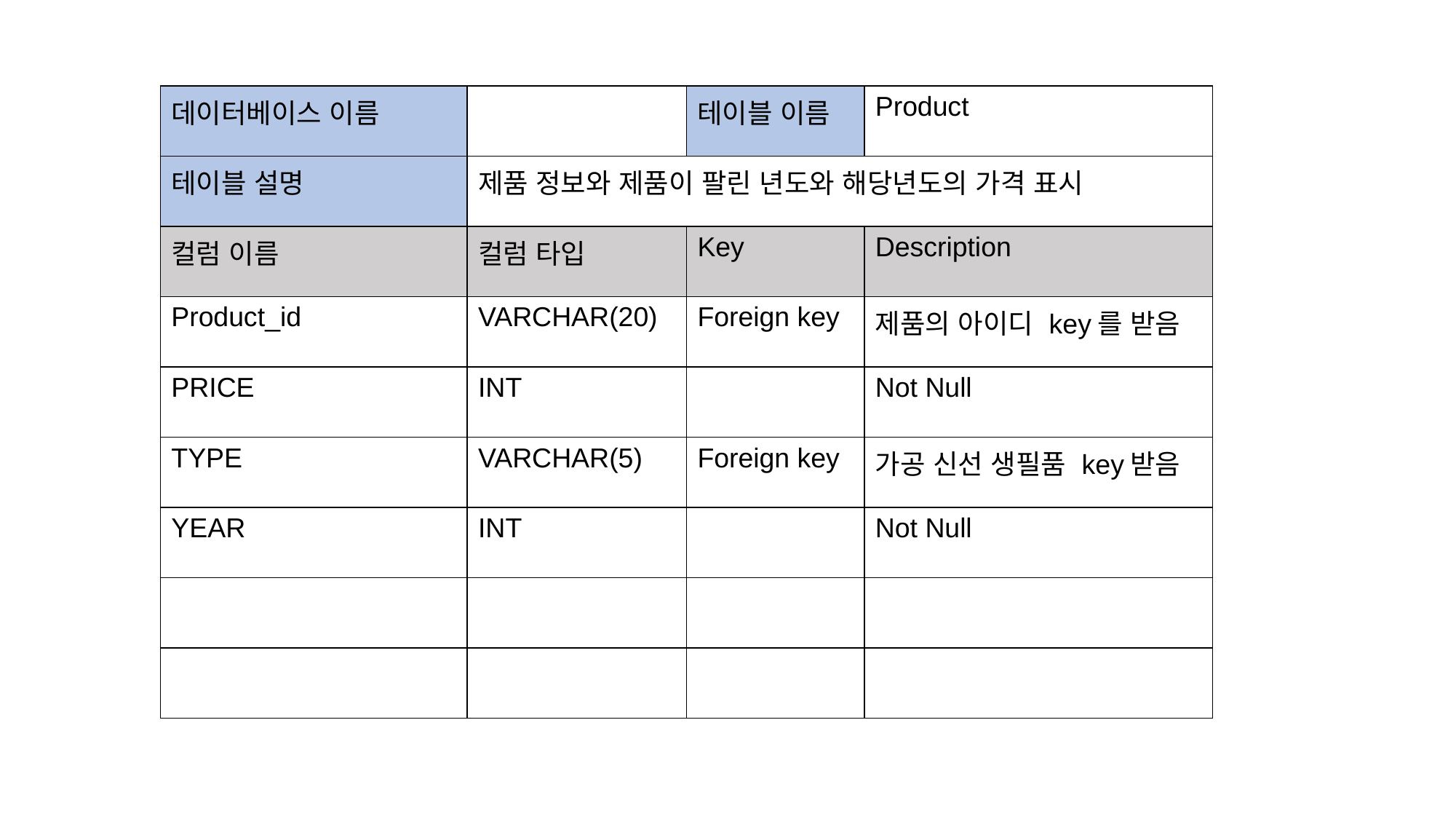

| 데이터베이스 이름 |  | 테이블 이름 | Product |
| --- | --- | --- | --- |
| 테이블 설명 | 제품 정보와 제품이 팔린 년도와 해당년도의 가격 표시 |  |  |
| 컬럼 이름 | 컬럼 타입 | Key | Description |
| Product\_id | VARCHAR(20) | Foreign key | 제품의 아이디 key를 받음 |
| PRICE | INT |  | Not Null |
| TYPE | VARCHAR(5) | Foreign key | 가공 신선 생필품 key받음 |
| YEAR | INT |  | Not Null |
|  |  |  |  |
|  |  |  |  |